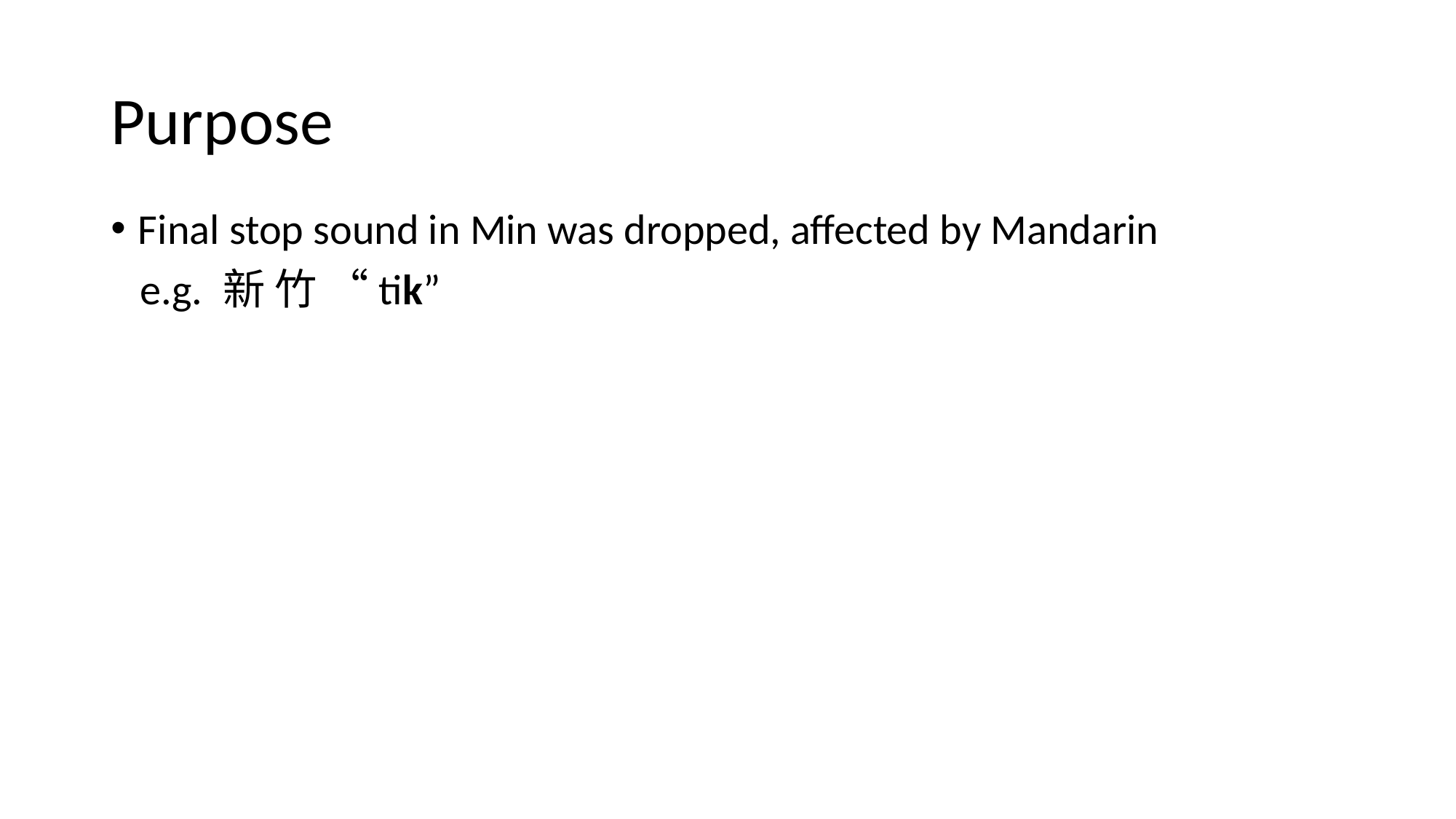

# Purpose
Final stop sound in Min was dropped, affected by Mandarin
   e.g. 新 竹 “tik”